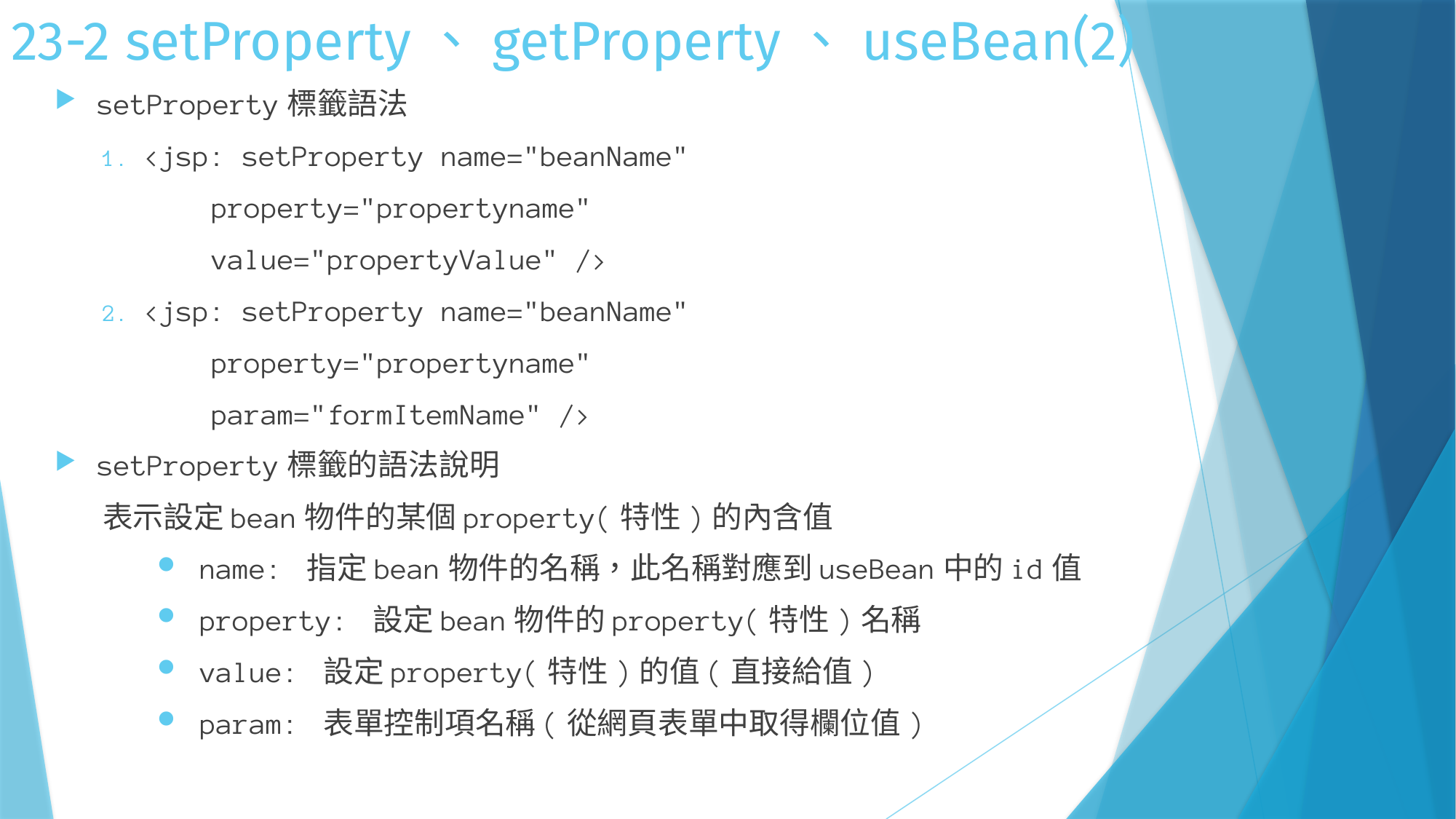

# 23-2 setProperty、getProperty、useBean(2)
setProperty標籤語法
<jsp: setProperty name="beanName"
property="propertyname"
value="propertyValue" />
<jsp: setProperty name="beanName"
property="propertyname"
param="formItemName" />
setProperty標籤的語法說明
表示設定bean物件的某個property(特性)的內含值
name: 指定bean物件的名稱，此名稱對應到useBean中的id值
property: 設定bean物件的property(特性)名稱
value: 設定property(特性)的值(直接給值)
param: 表單控制項名稱(從網頁表單中取得欄位值)